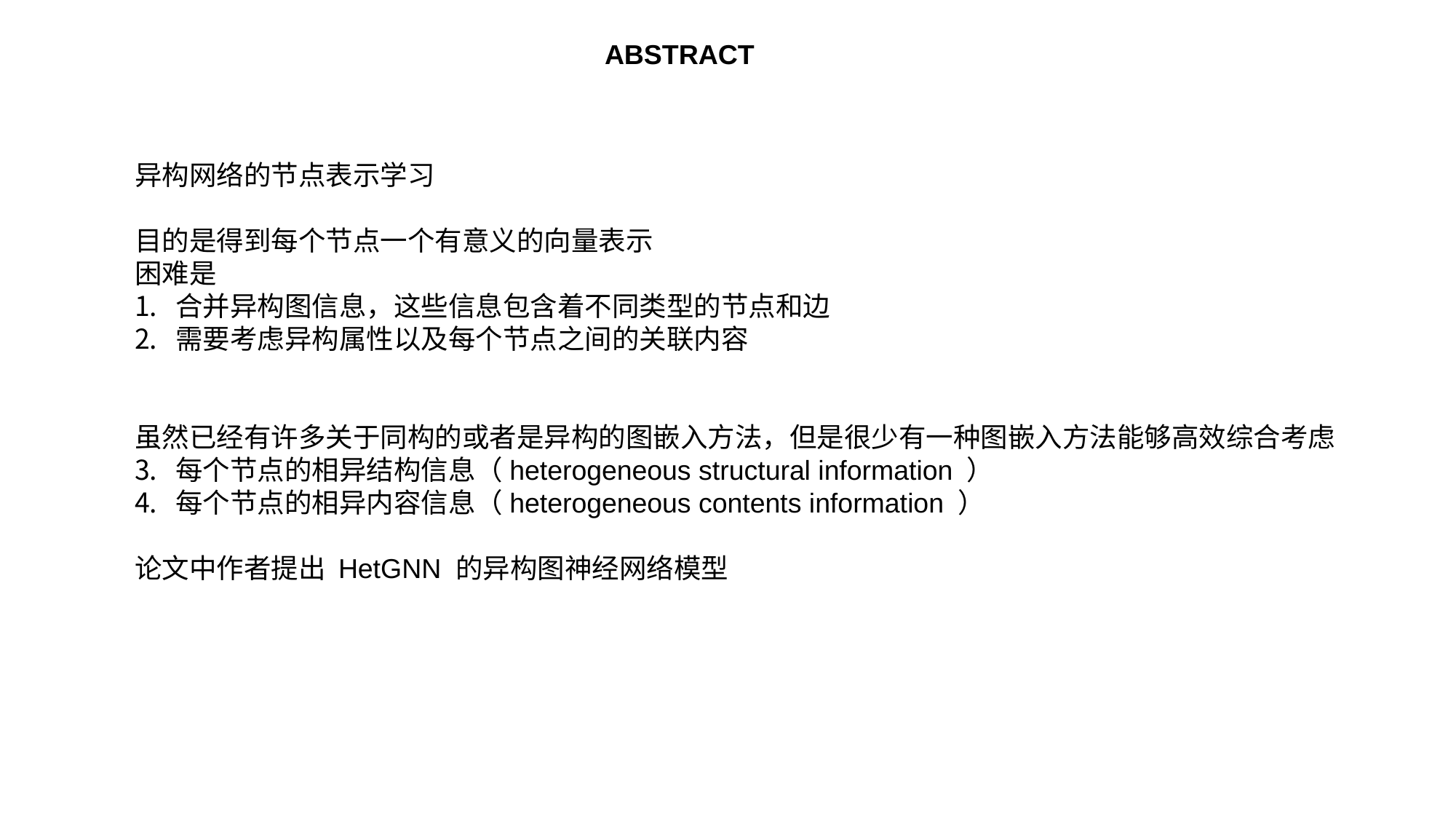

ABSTRACT
异构网络的节点表示学习

目的是得到每个节点一个有意义的向量表示
困难是
合并异构图信息，这些信息包含着不同类型的节点和边
需要考虑异构属性以及每个节点之间的关联内容

虽然已经有许多关于同构的或者是异构的图嵌入方法，但是很少有一种图嵌入方法能够高效综合考虑
每个节点的相异结构信息（heterogeneous structural information ）
每个节点的相异内容信息（heterogeneous contents information ）

论文中作者提出 HetGNN 的异构图神经网络模型